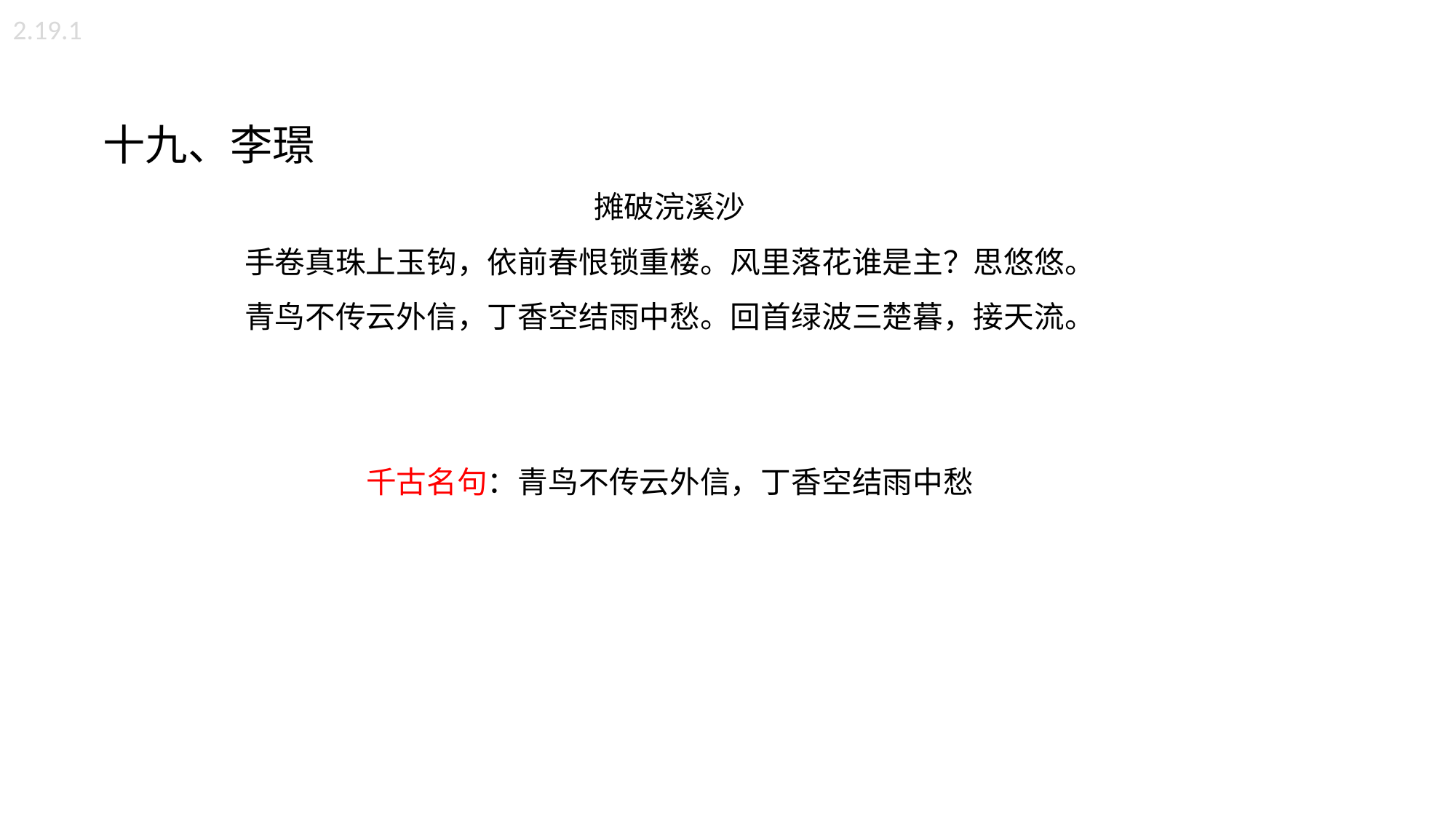

2.19.1
       十九、李璟
摊破浣溪沙
手卷真珠上玉钩，依前春恨锁重楼。风里落花谁是主？思悠悠。
青鸟不传云外信，丁香空结雨中愁。回首绿波三楚暮，接天流。

千古名句：青鸟不传云外信，丁香空结雨中愁